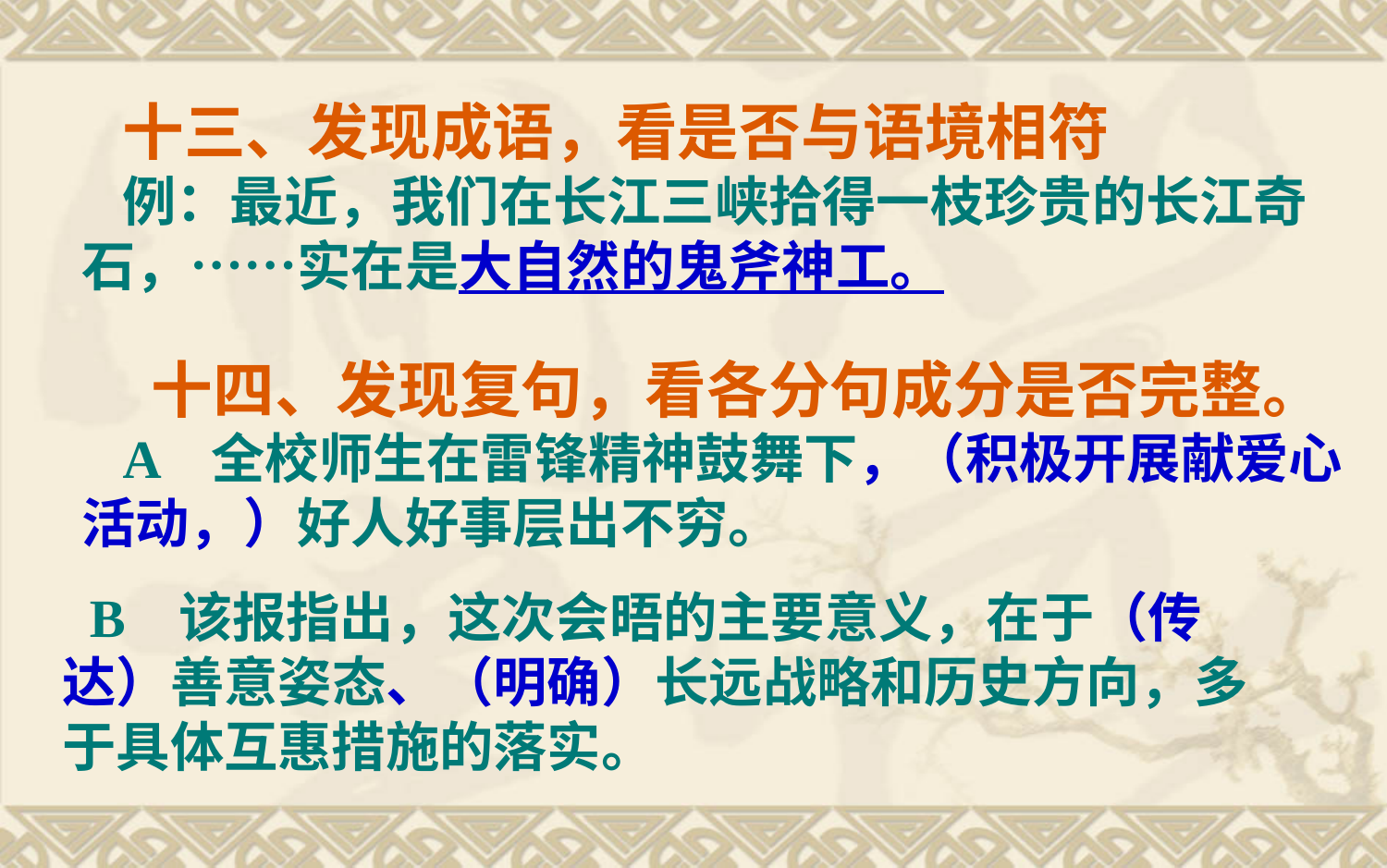

十三、发现成语，看是否与语境相符
例：最近，我们在长江三峡拾得一枝珍贵的长江奇石，……实在是大自然的鬼斧神工。

 十四、发现复句，看各分句成分是否完整。
A   全校师生在雷锋精神鼓舞下，（积极开展献爱心活动，）好人好事层出不穷。
  B   该报指出，这次会晤的主要意义，在于（传达）善意姿态、（明确）长远战略和历史方向，多于具体互惠措施的落实。